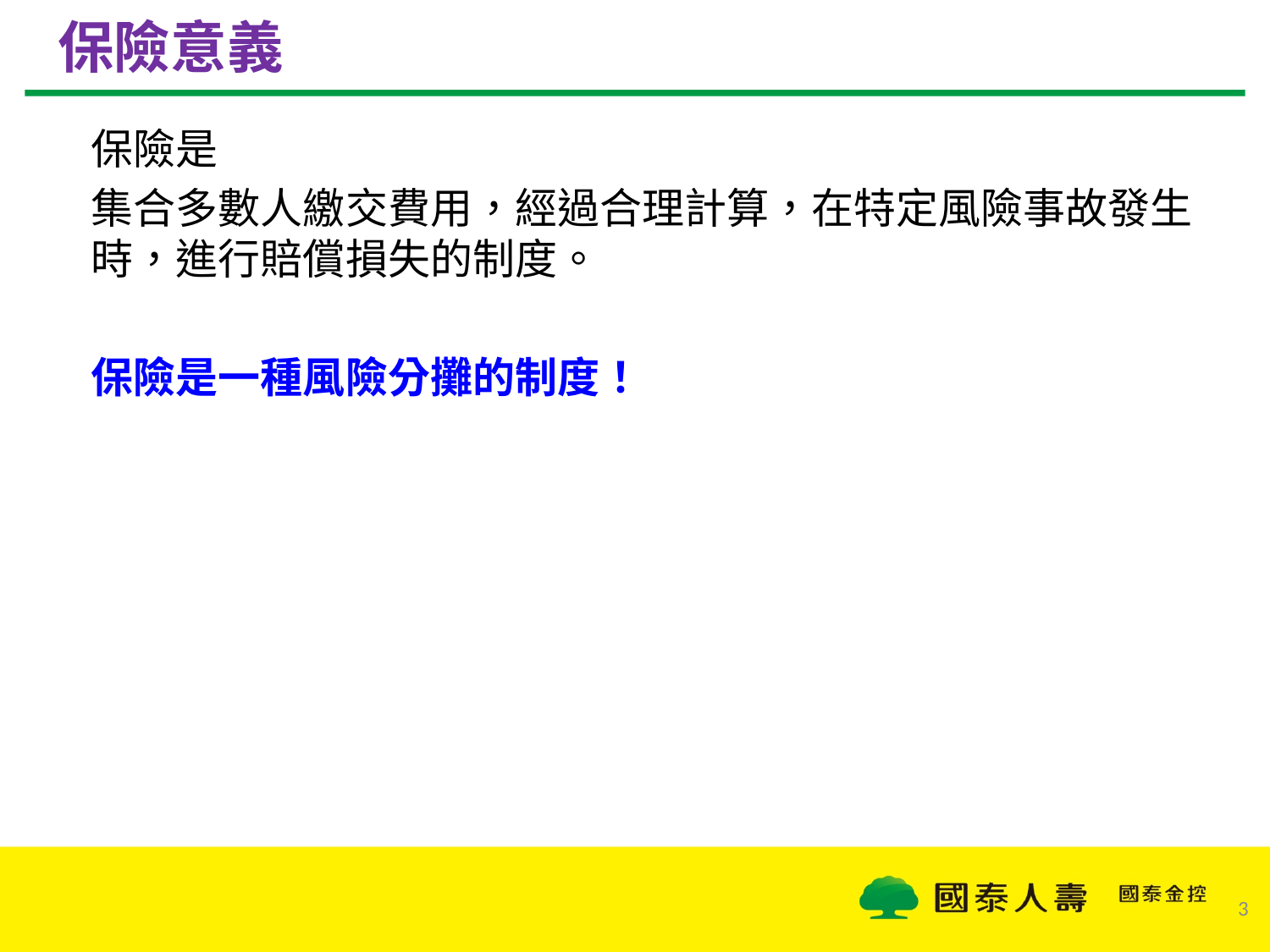

# 保險意義

保險是
集合多數人繳交費用，經過合理計算，在特定風險事故發生時，進行賠償損失的制度。

保險是一種風險分攤的制度！

3